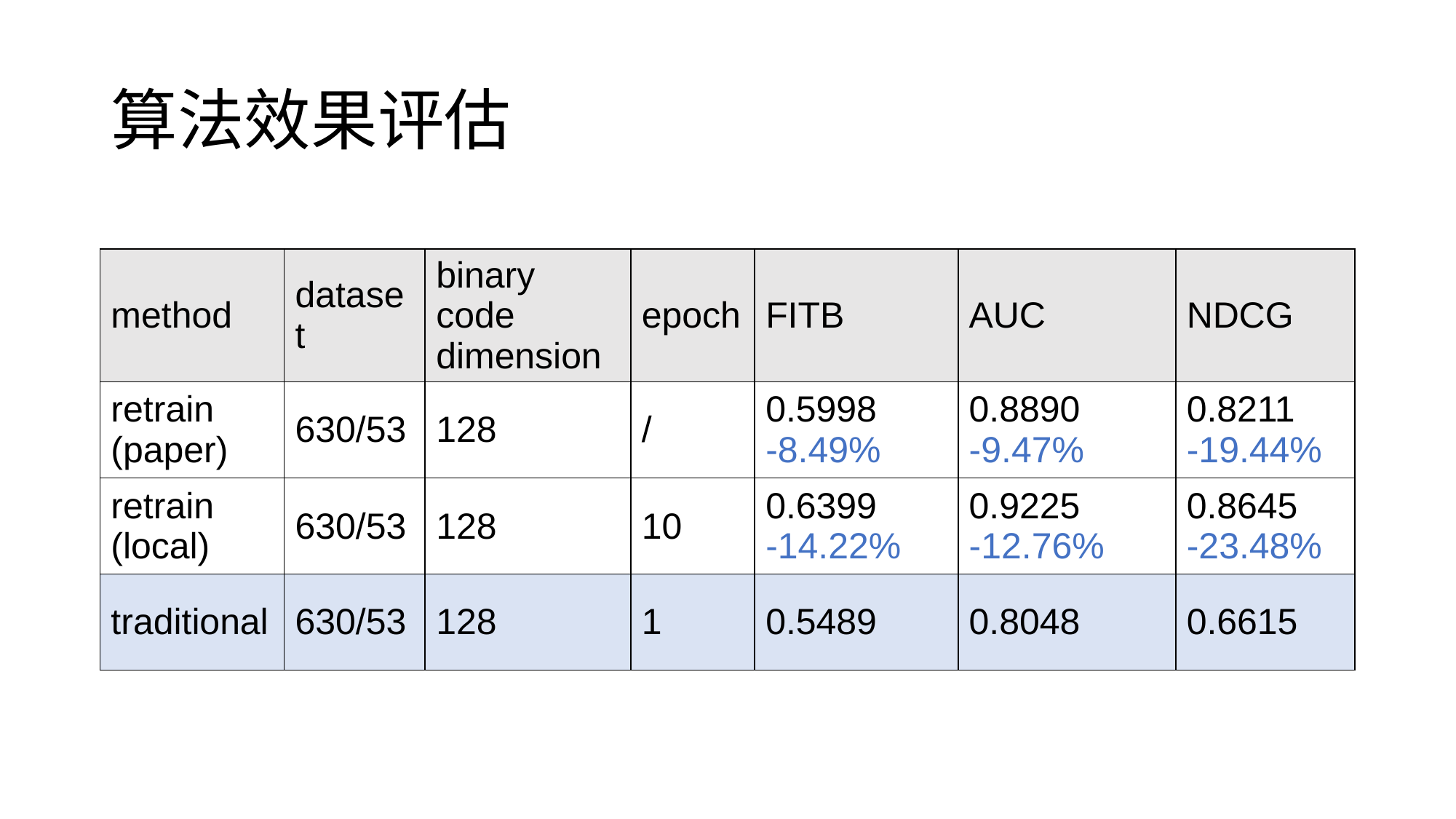

# 算法效果评估
| method | dataset | binary code dimension | epoch | FITB | AUC | NDCG |
| --- | --- | --- | --- | --- | --- | --- |
| retrain (paper) | 630/53 | 128 | / | 0.5998 -8.49% | 0.8890 -9.47% | 0.8211 -19.44% |
| retrain (local) | 630/53 | 128 | 10 | 0.6399 -14.22% | 0.9225 -12.76% | 0.8645 -23.48% |
| traditional | 630/53 | 128 | 1 | 0.5489 | 0.8048 | 0.6615 |